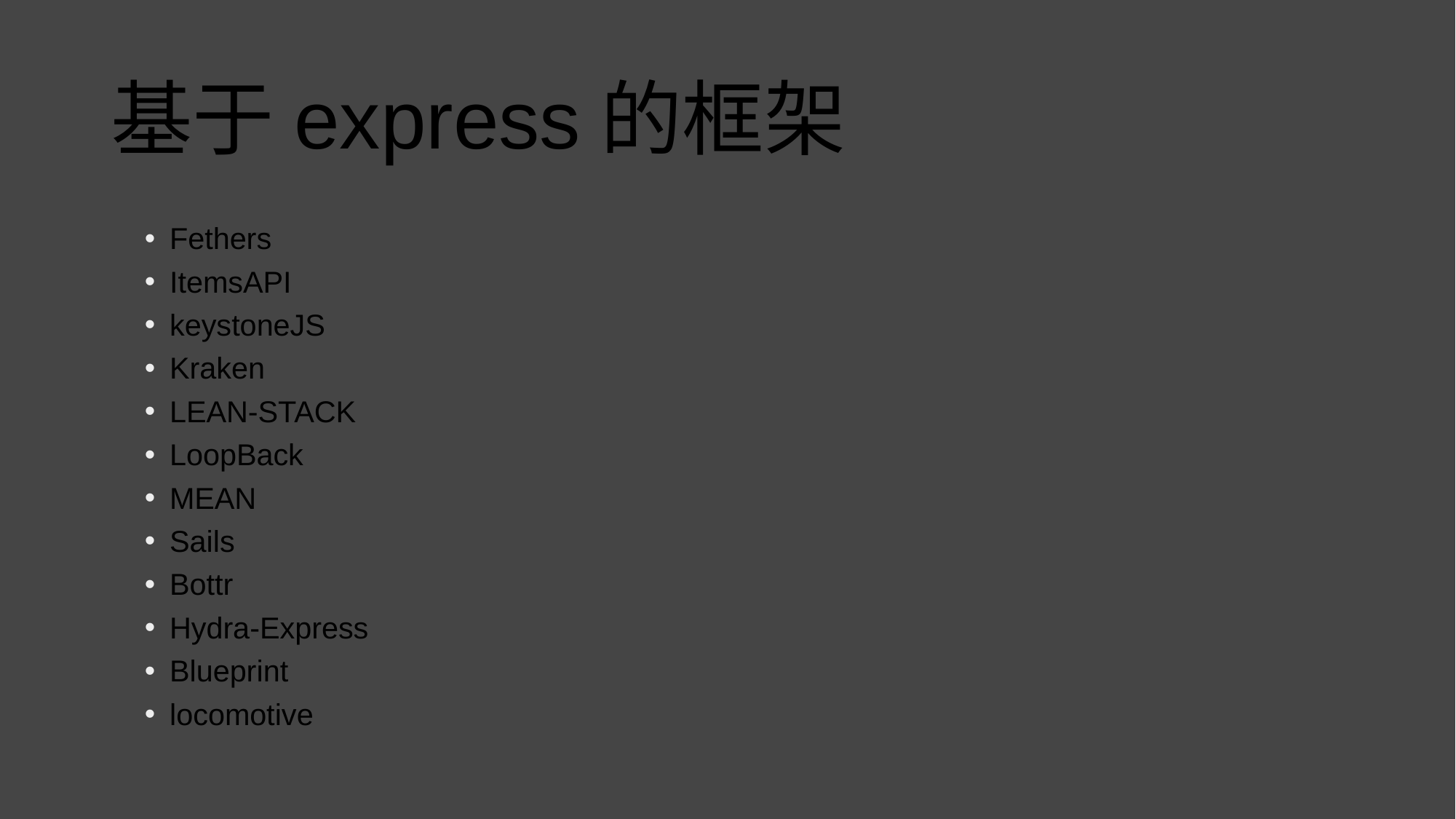

# 基于express的框架
Fethers
ItemsAPI
keystoneJS
Kraken
LEAN-STACK
LoopBack
MEAN
Sails
Bottr
Hydra-Express
Blueprint
locomotive